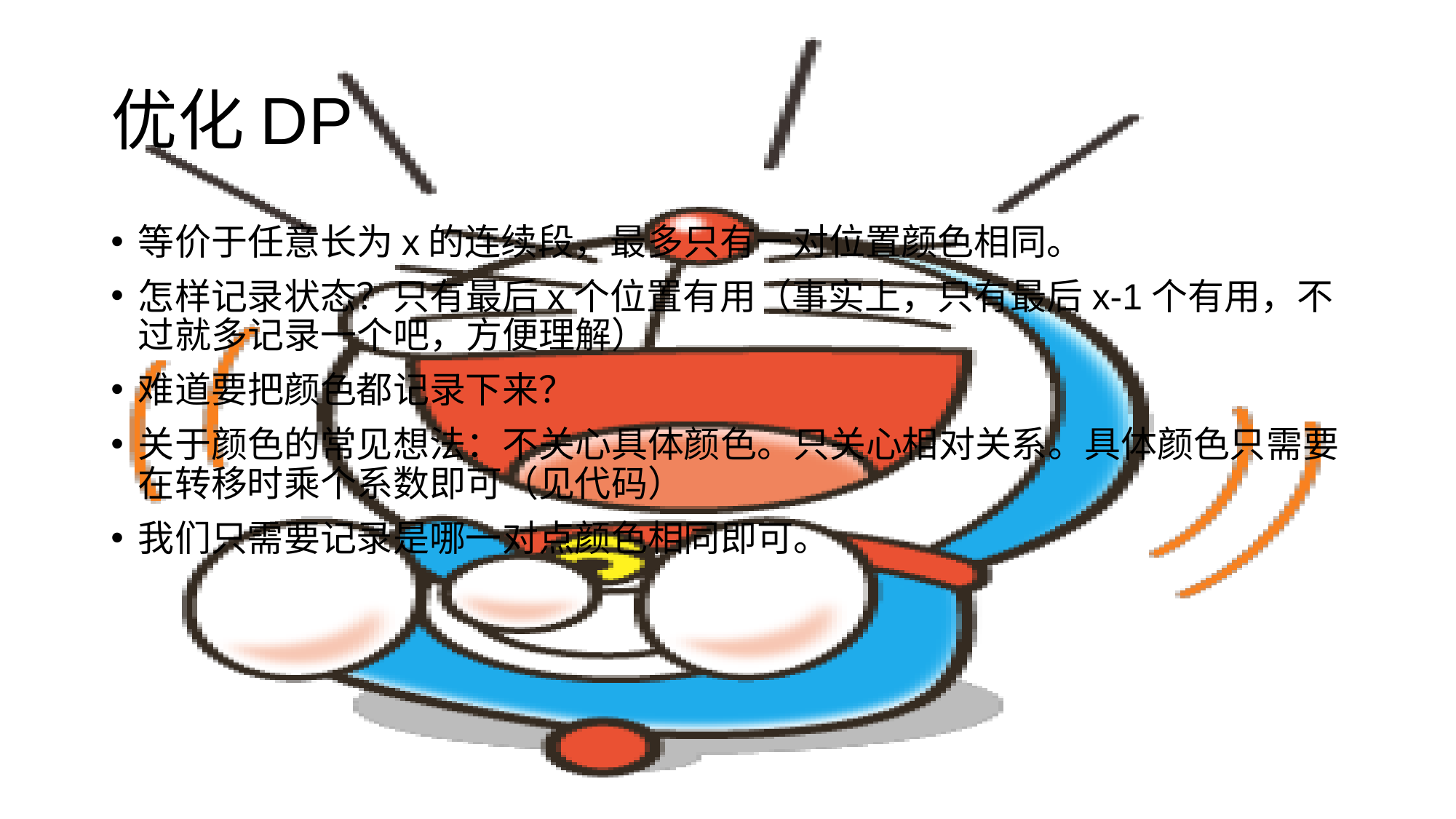

# 优化DP
等价于任意长为x的连续段，最多只有一对位置颜色相同。
怎样记录状态？只有最后x个位置有用（事实上，只有最后x-1个有用，不过就多记录一个吧，方便理解）
难道要把颜色都记录下来？
关于颜色的常见想法：不关心具体颜色。只关心相对关系。具体颜色只需要在转移时乘个系数即可（见代码）
我们只需要记录是哪一对点颜色相同即可。